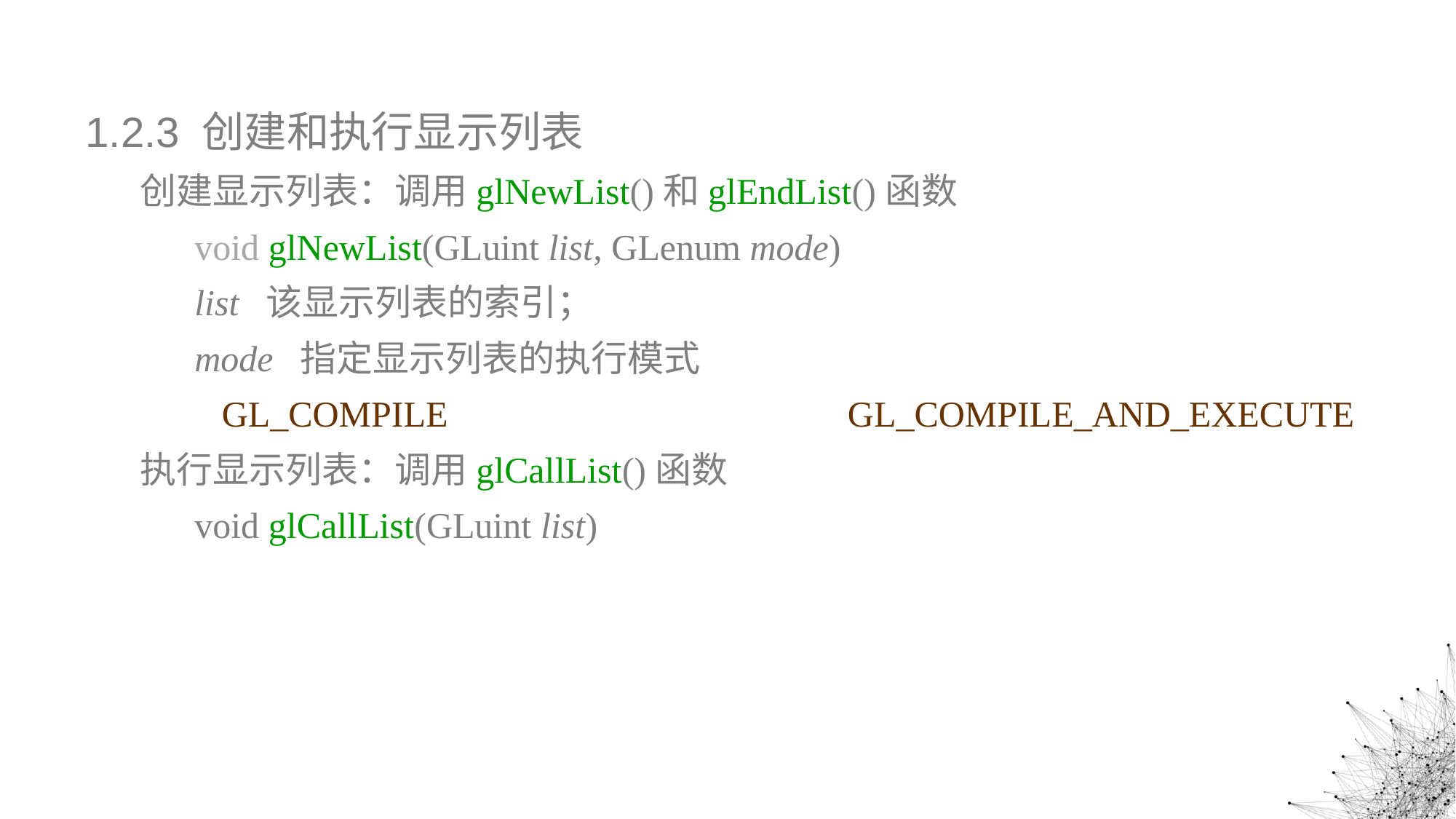

1.2.3 创建和执行显示列表
创建显示列表：调用glNewList()和glEndList()函数
void glNewList(GLuint list, GLenum mode)
list  该显示列表的索引；
mode  指定显示列表的执行模式
   GL_COMPILE                                            GL_COMPILE_AND_EXECUTE
执行显示列表：调用glCallList()函数
void glCallList(GLuint list)